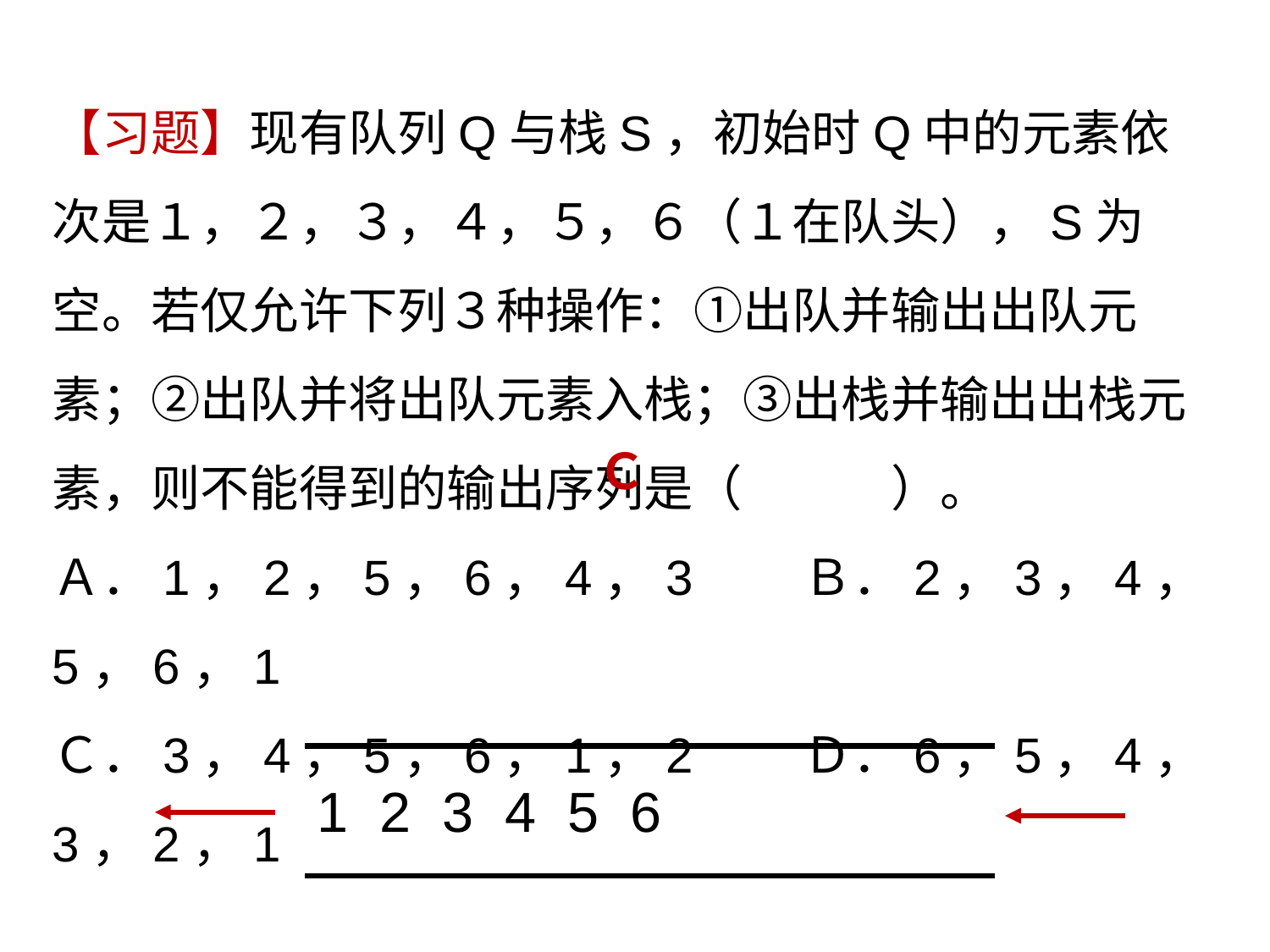

【习题】现有队列Q与栈S，初始时Q中的元素依次是１，２，３，４，５，６（１在队头），S为空。若仅允许下列３种操作：①出队并输出出队元素；②出队并将出队元素入栈；③出栈并输出出栈元素，则不能得到的输出序列是（　　　）。
Ａ．1，2，5，6，4，3　　Ｂ．2，3，4，5，6，1
Ｃ．3，4，5，6，1，2　　Ｄ．6，5，4，3，2，1
Ｃ
1  2  3  4  5  6